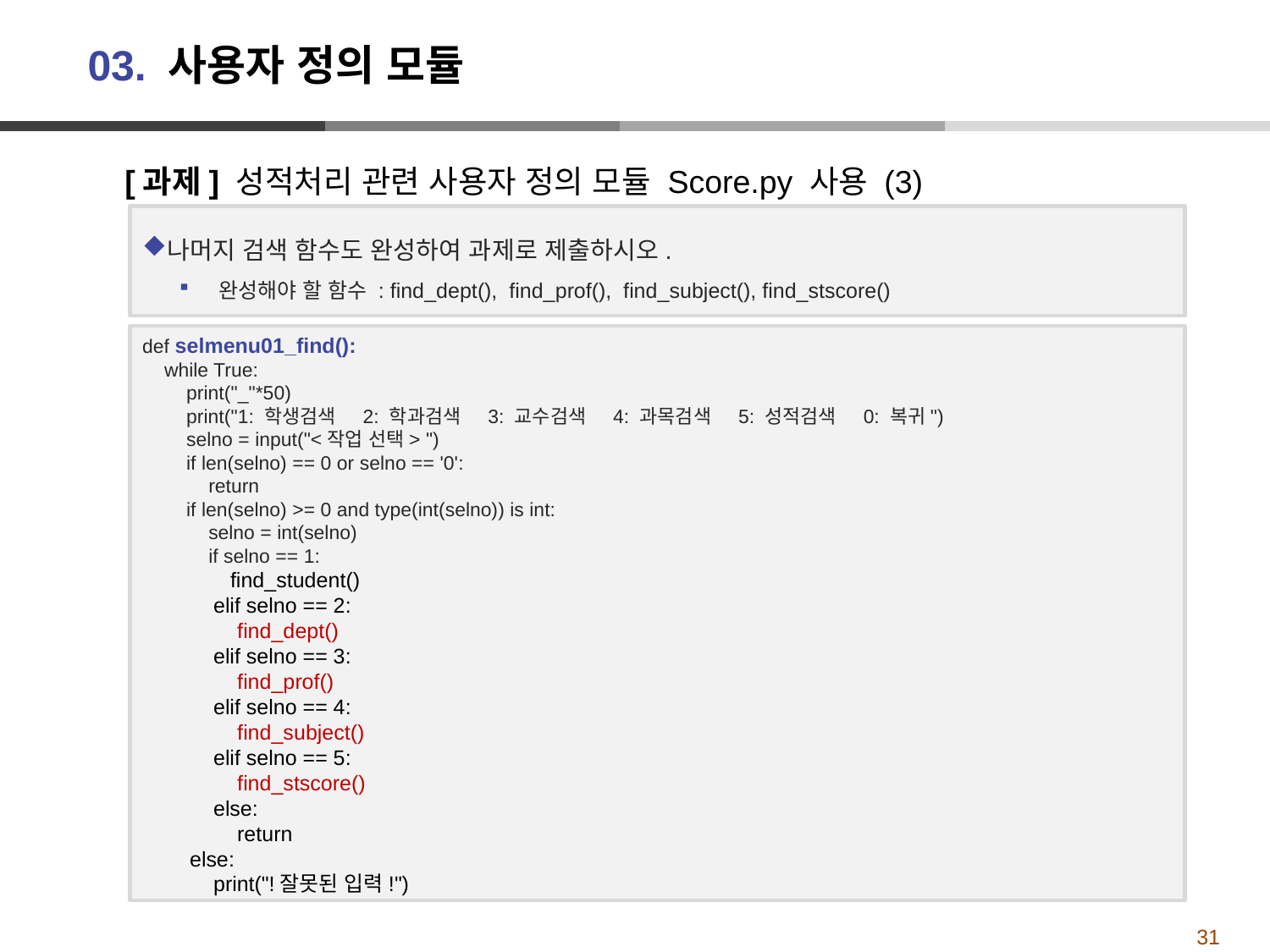

# 03. 사용자 정의 모듈
[과제] 성적처리 관련 사용자 정의 모듈 Score.py 사용 (3)
나머지 검색 함수도 완성하여 과제로 제출하시오.
완성해야 할 함수 : find_dept(),  find_prof(),  find_subject(), find_stscore()
def selmenu01_find():
    while True:
        print("_"*50)
        print("1: 학생검색    2: 학과검색    3: 교수검색    4: 과목검색    5: 성적검색    0: 복귀")
        selno = input("<작업 선택> ")
        if len(selno) == 0 or selno == '0':
            return
        if len(selno) >= 0 and type(int(selno)) is int:
            selno = int(selno)
            if selno == 1:
                find_student()
            elif selno == 2:
                find_dept()
            elif selno == 3:
                find_prof()
            elif selno == 4:
                find_subject()
            elif selno == 5:
                find_stscore()
            else:
                return
        else:
            print("!잘못된 입력!")